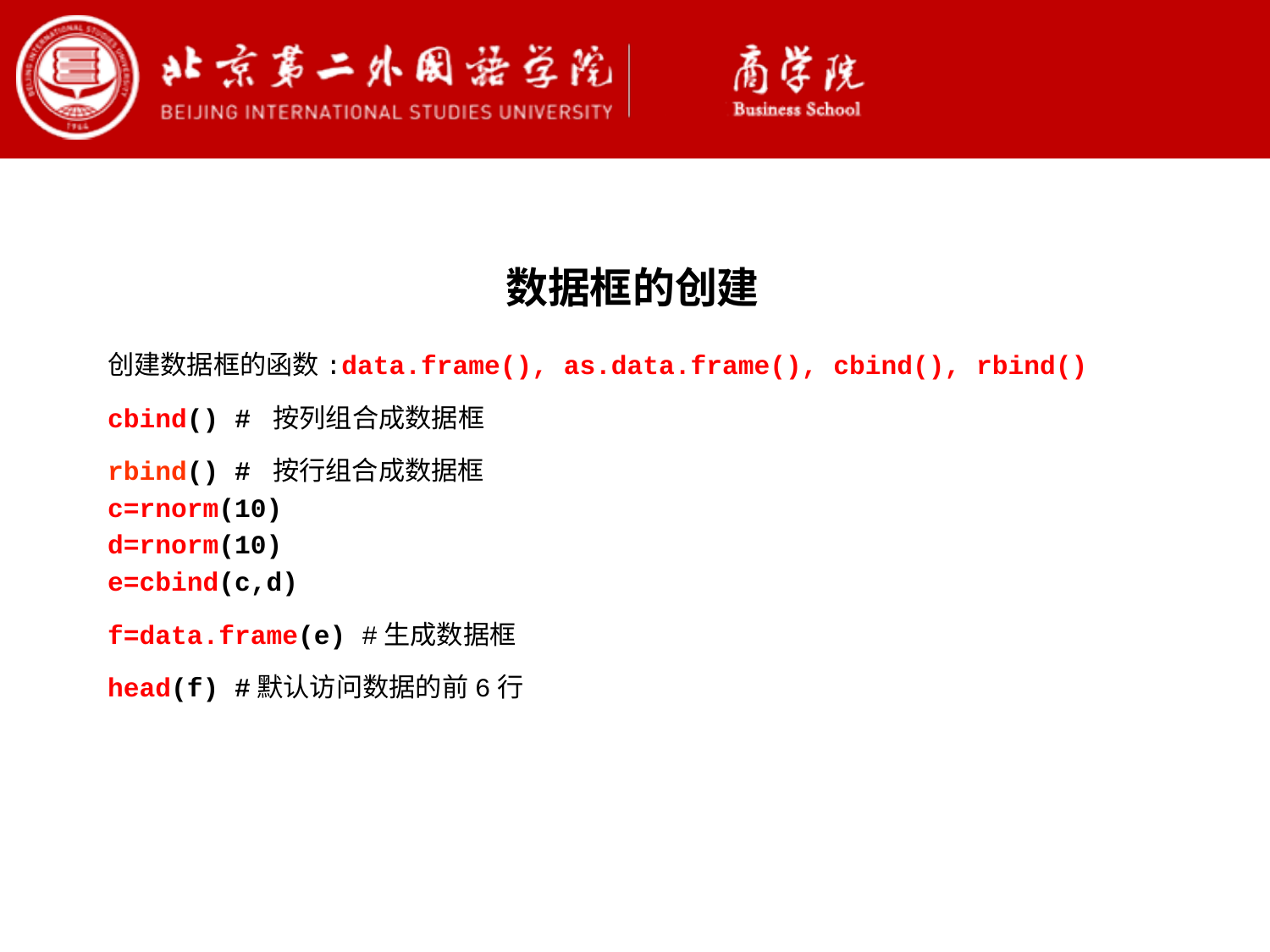

数据框的创建
创建数据框的函数:data.frame(), as.data.frame(), cbind(), rbind()
cbind() # 按列组合成数据框
rbind() # 按行组合成数据框
c=rnorm(10)
d=rnorm(10)
e=cbind(c,d)
f=data.frame(e) #生成数据框
head(f) #默认访问数据的前6行